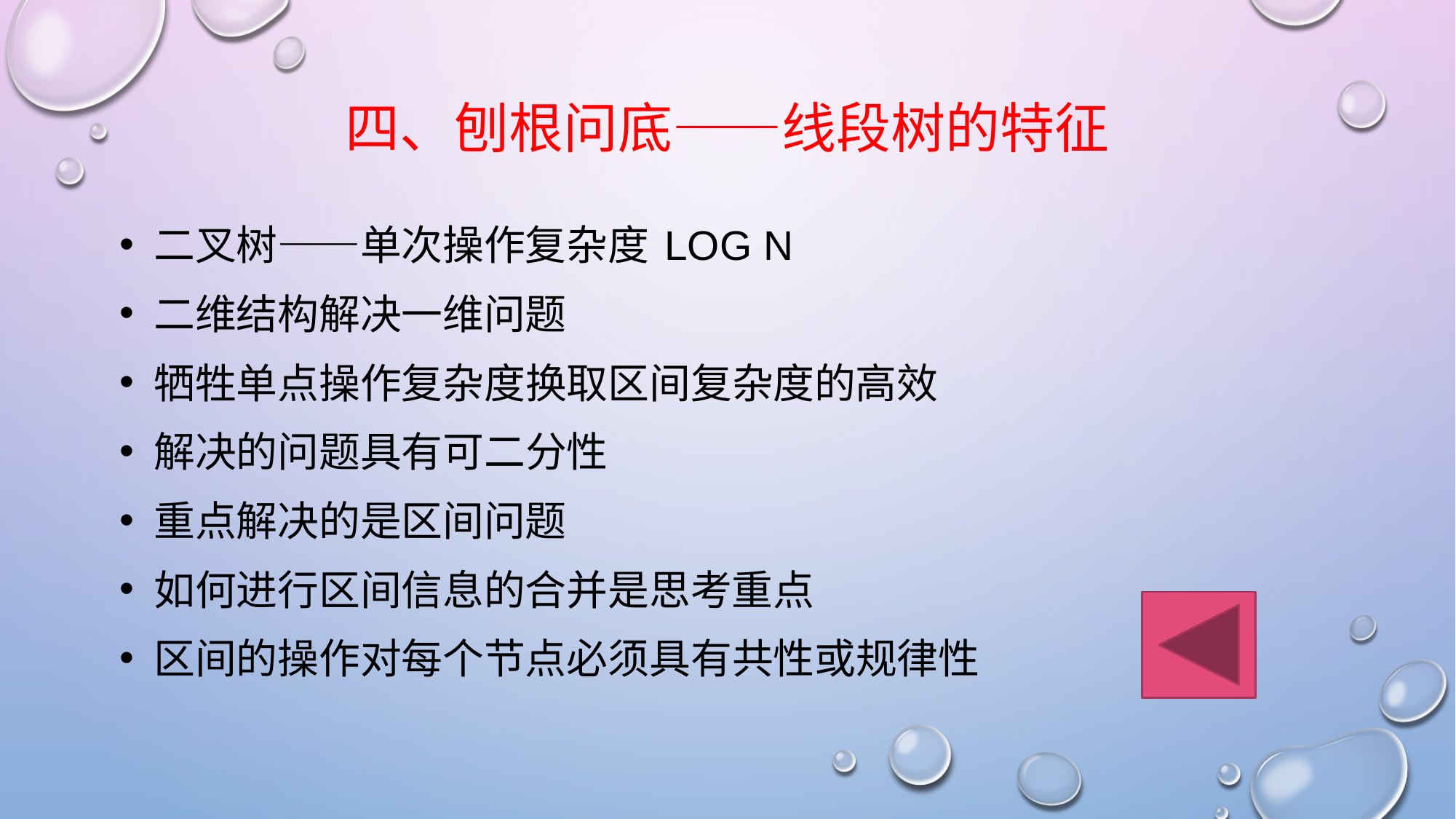

# 四、刨根问底——线段树的特征
二叉树——单次操作复杂度 log n
二维结构解决一维问题
牺牲单点操作复杂度换取区间复杂度的高效
解决的问题具有可二分性
重点解决的是区间问题
如何进行区间信息的合并是思考重点
区间的操作对每个节点必须具有共性或规律性